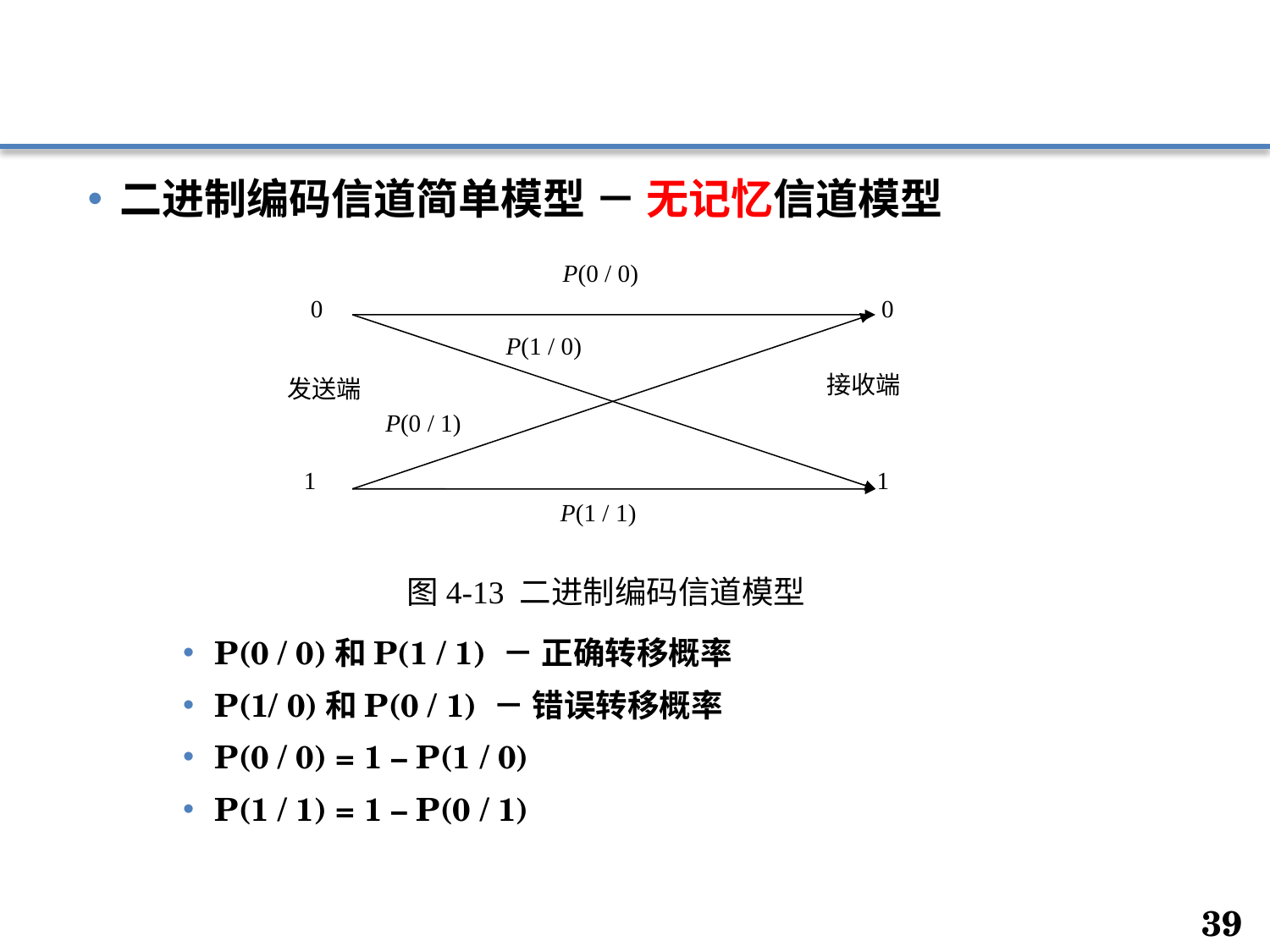

#
二进制编码信道简单模型 － 无记忆信道模型

P(0 / 0)和P(1 / 1) － 正确转移概率
P(1/ 0)和P(0 / 1) － 错误转移概率
P(0 / 0) = 1 – P(1 / 0)
P(1 / 1) = 1 – P(0 / 1)

P(0 / 0)
P(1 / 1)
0
0

P(1 / 0)
接收端
发送端
P(0 / 1)
1
1
图4-13 二进制编码信道模型
39